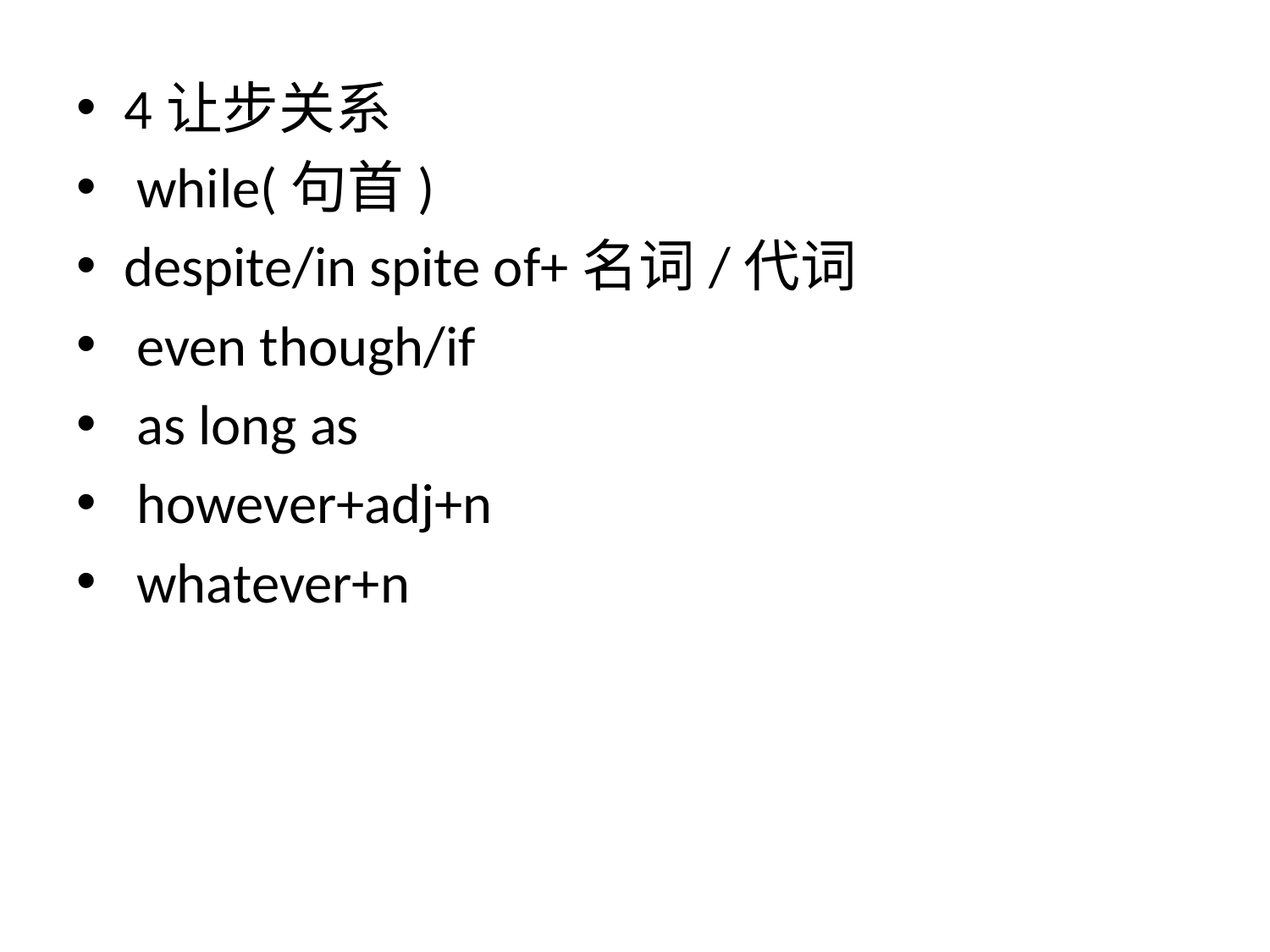

4让步关系
 while(句首)
despite/in spite of+名词/代词
 even though/if
 as long as
 however+adj+n
 whatever+n